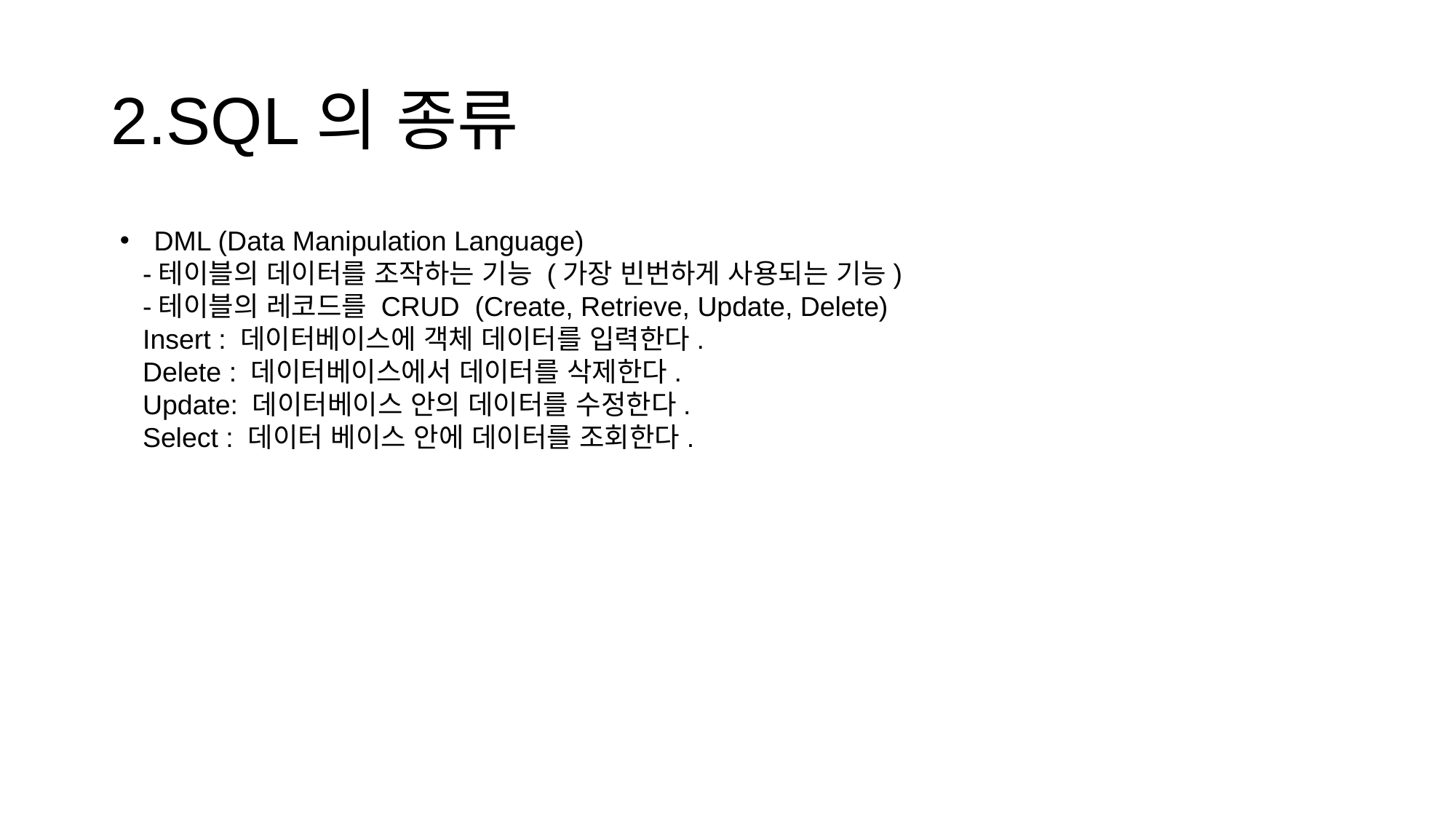

# 2.SQL의 종류

DML (Data Manipulation Language)
   -테이블의 데이터를 조작하는 기능 (가장 빈번하게 사용되는 기능)
   -테이블의 레코드를 CRUD  (Create, Retrieve, Update, Delete)
   Insert : 데이터베이스에 객체 데이터를 입력한다.
   Delete : 데이터베이스에서 데이터를 삭제한다.
   Update: 데이터베이스 안의 데이터를 수정한다.
   Select : 데이터 베이스 안에 데이터를 조회한다.